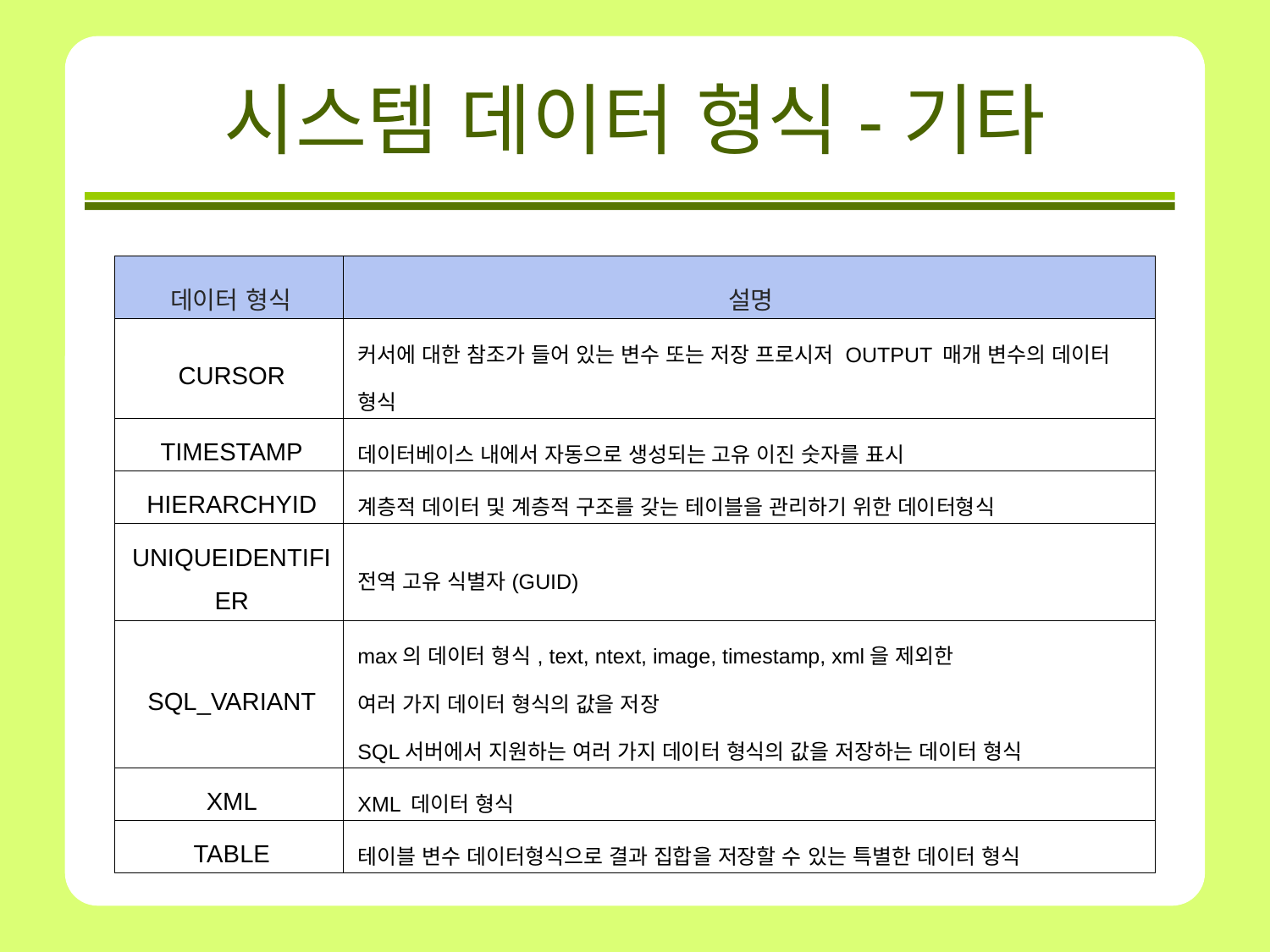

# 시스템 데이터 형식-기타
| 데이터 형식 | 설명 |
| --- | --- |
| CURSOR | 커서에 대한 참조가 들어 있는 변수 또는 저장 프로시저 OUTPUT 매개 변수의 데이터 형식 |
| TIMESTAMP | 데이터베이스 내에서 자동으로 생성되는 고유 이진 숫자를 표시 |
| HIERARCHYID | 계층적 데이터 및 계층적 구조를 갖는 테이블을 관리하기 위한 데이터형식 |
| UNIQUEIDENTIFIER | 전역 고유 식별자(GUID) |
| SQL\_VARIANT | max의 데이터 형식, text, ntext, image, timestamp, xml을 제외한 여러 가지 데이터 형식의 값을 저장 SQL서버에서 지원하는 여러 가지 데이터 형식의 값을 저장하는 데이터 형식 |
| XML | XML 데이터 형식 |
| TABLE | 테이블 변수 데이터형식으로 결과 집합을 저장할 수 있는 특별한 데이터 형식 |